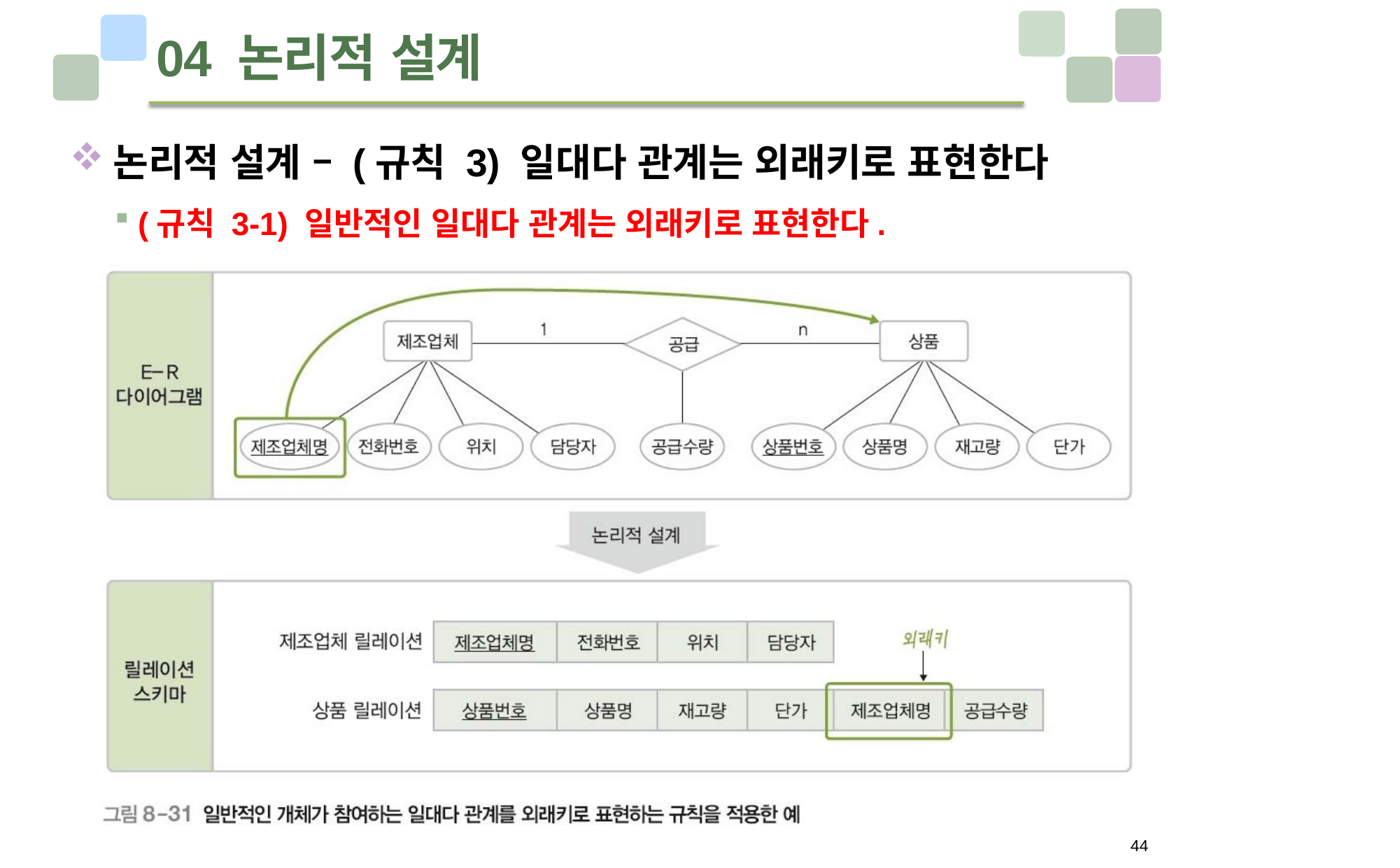

# 04 논리적 설계
논리적 설계 – (규칙 3) 일대다 관계는 외래키로 표현한다
(규칙 3-1) 일반적인 일대다 관계는 외래키로 표현한다.

44